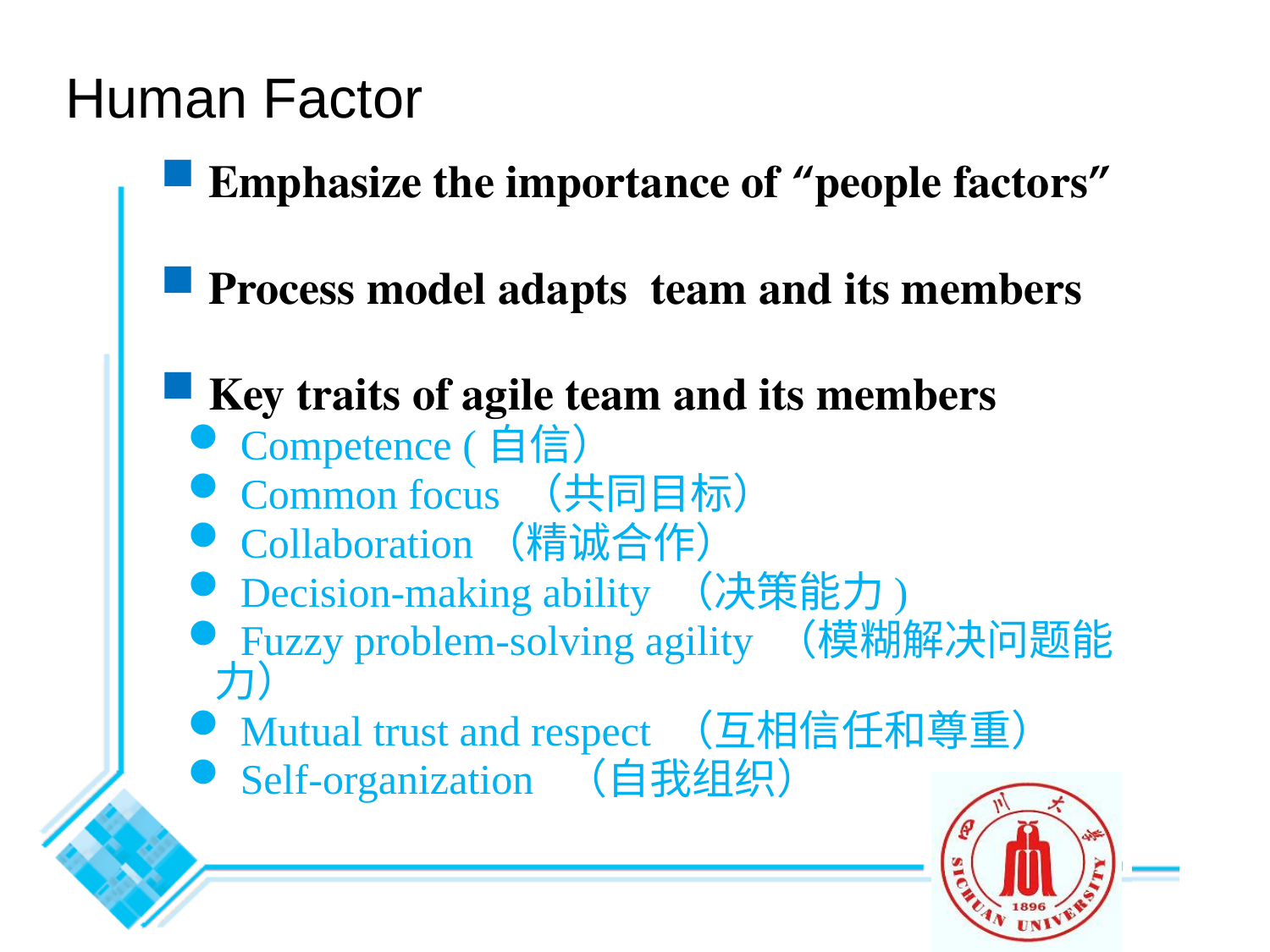

# Human Factor
Emphasize the importance of “people factors”

Process model adapts  team and its members

Key traits of agile team and its members
 Competence (自信）
 Common focus （共同目标）
 Collaboration（精诚合作）
 Decision-making ability （决策能力)
 Fuzzy problem-solving agility （模糊解决问题能力）
 Mutual trust and respect （互相信任和尊重）
 Self-organization  （自我组织）